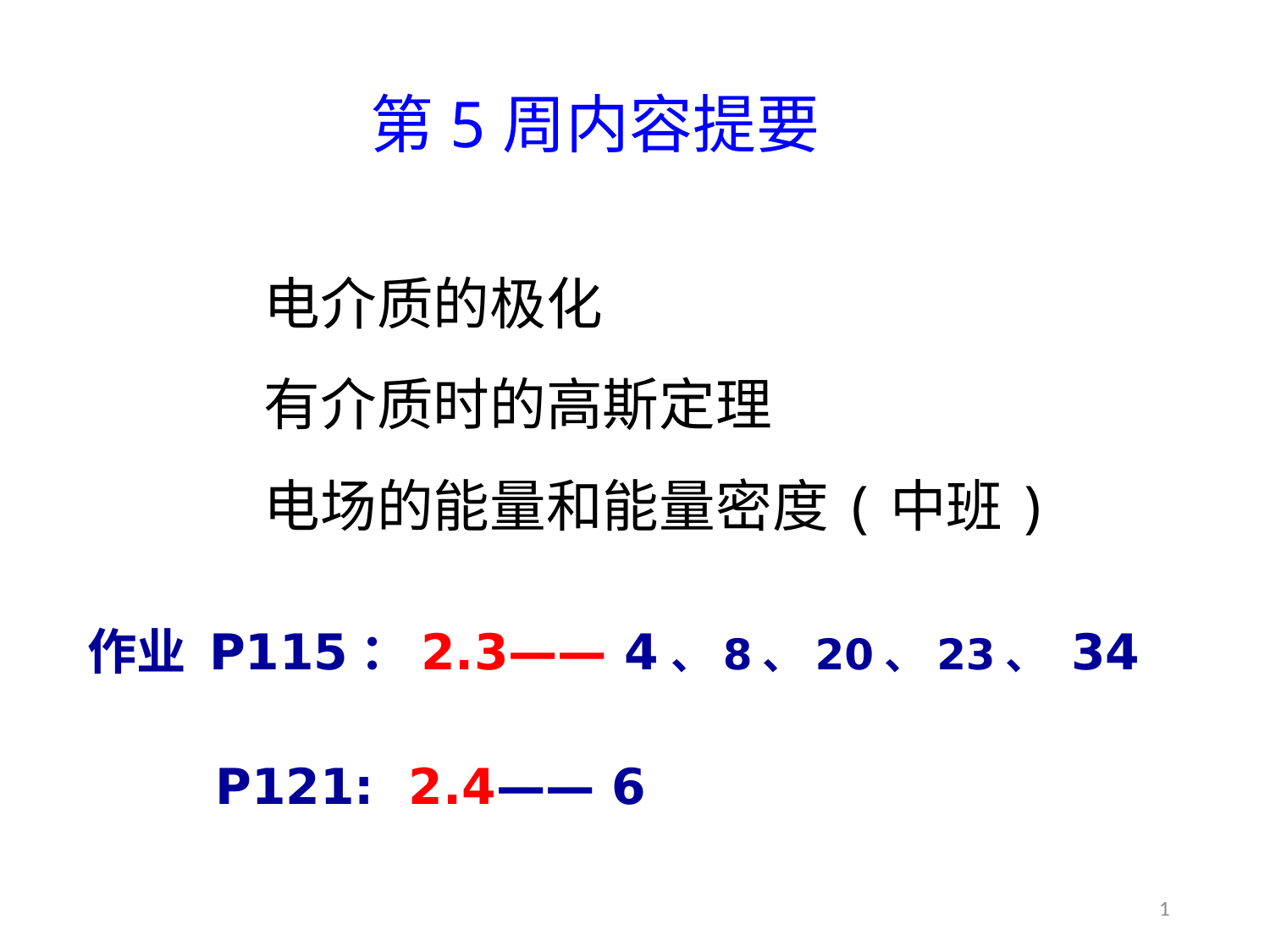

第5周内容提要
电介质的极化
有介质时的高斯定理
电场的能量和能量密度(中班)
作业 P115：2.3—— 4、8、20、23、 34
P121:  2.4—— 6
1